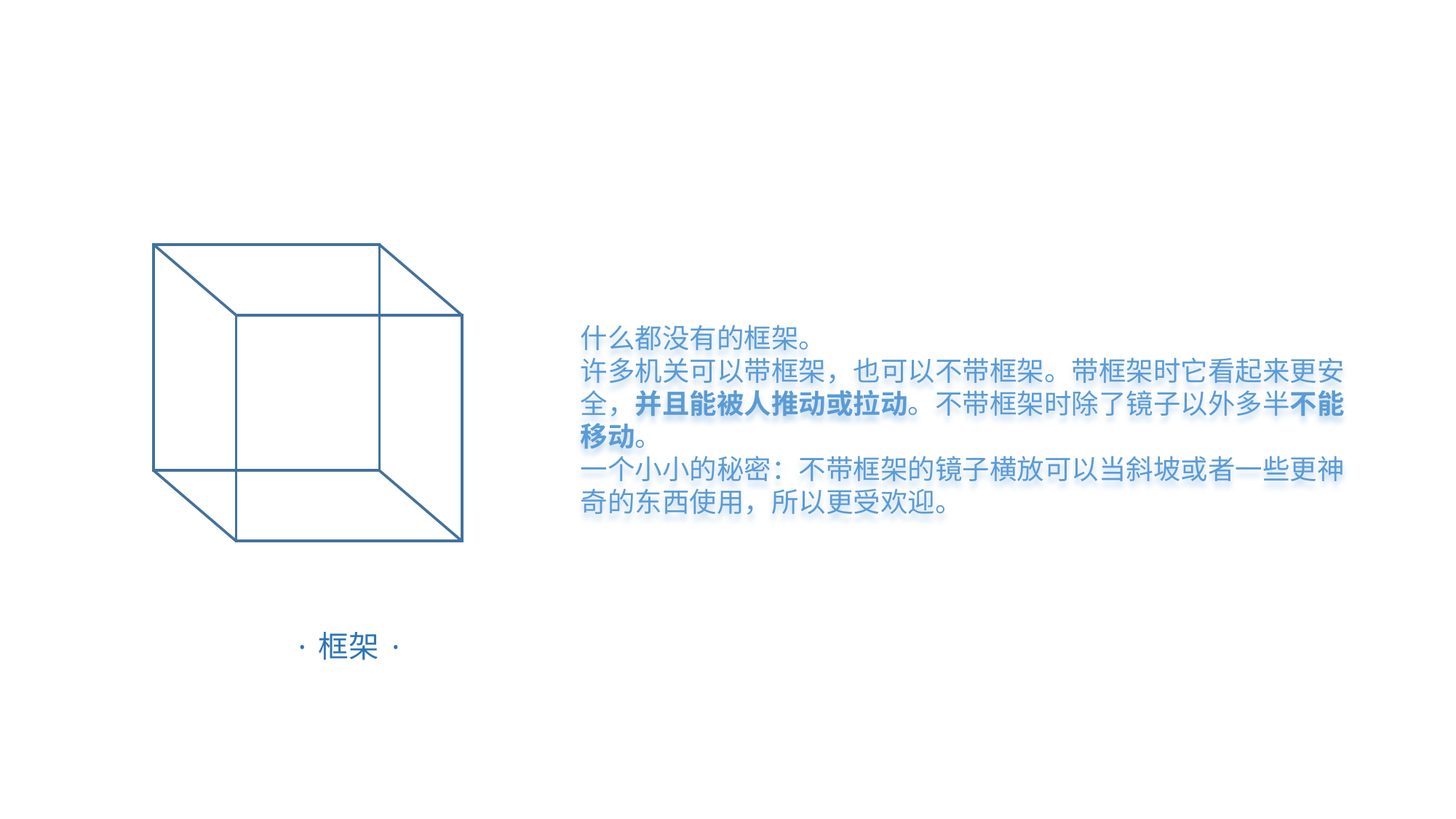

什么都没有的框架。
许多机关可以带框架，也可以不带框架。带框架时它看起来更安全，并且能被人推动或拉动。不带框架时除了镜子以外多半不能移动。
一个小小的秘密：不带框架的镜子横放可以当斜坡或者一些更神奇的东西使用，所以更受欢迎。

·框架·